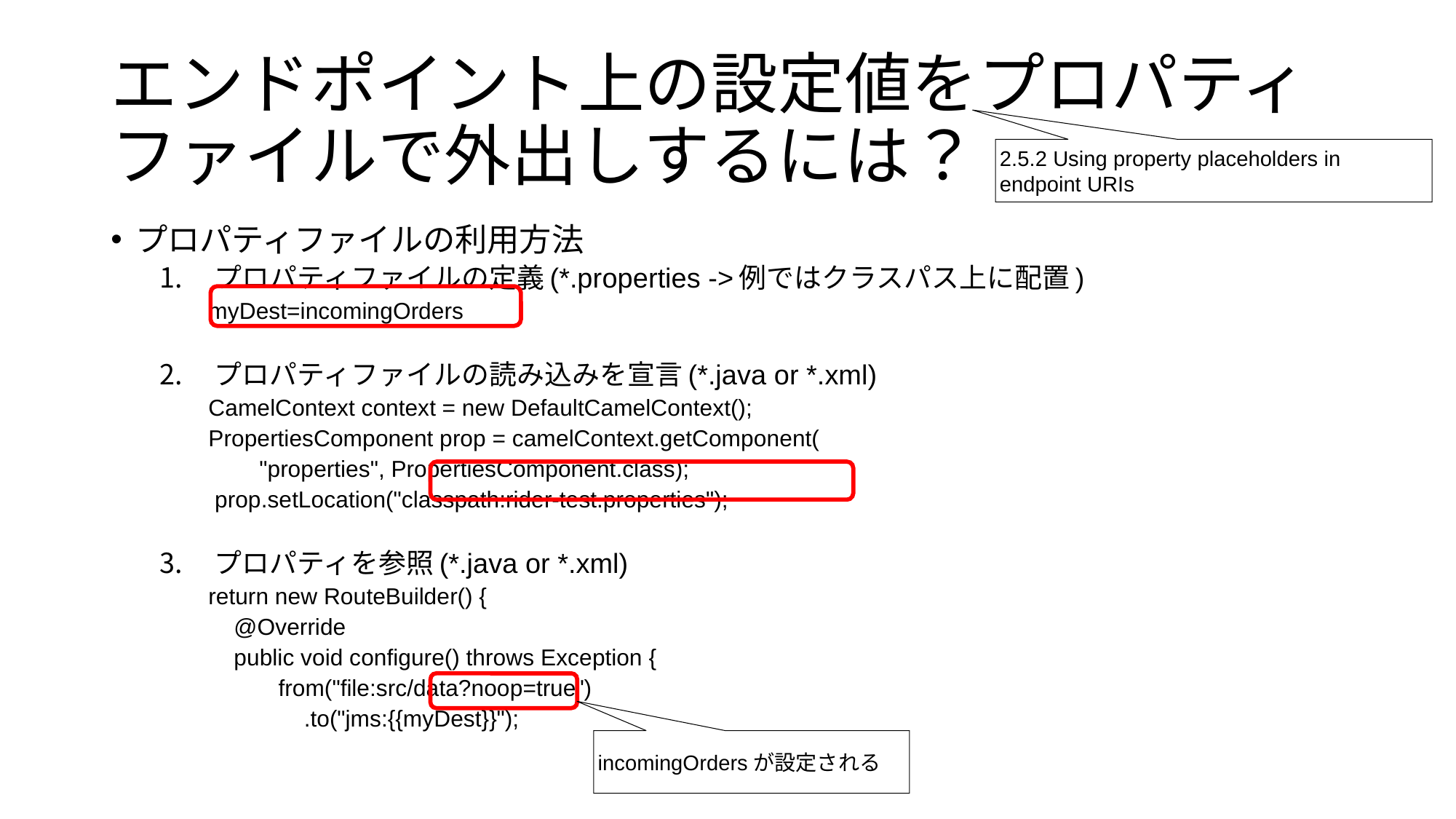

# エンドポイント上の設定値をプロパティファイルで外出しするには？
2.5.2 Using property placeholders in endpoint URIs
プロパティファイルの利用方法
プロパティファイルの定義(*.properties ->例ではクラスパス上に配置)
myDest=incomingOrders

プロパティファイルの読み込みを宣言(*.java or *.xml)
CamelContext context = new DefaultCamelContext();
PropertiesComponent prop = camelContext.getComponent(
        "properties", PropertiesComponent.class);
 prop.setLocation("classpath:rider-test.properties");

プロパティを参照(*.java or *.xml)
return new RouteBuilder() {
    @Override
    public void configure() throws Exception {
           from("file:src/data?noop=true")
               .to("jms:{{myDest}}");

incomingOrdersが設定される